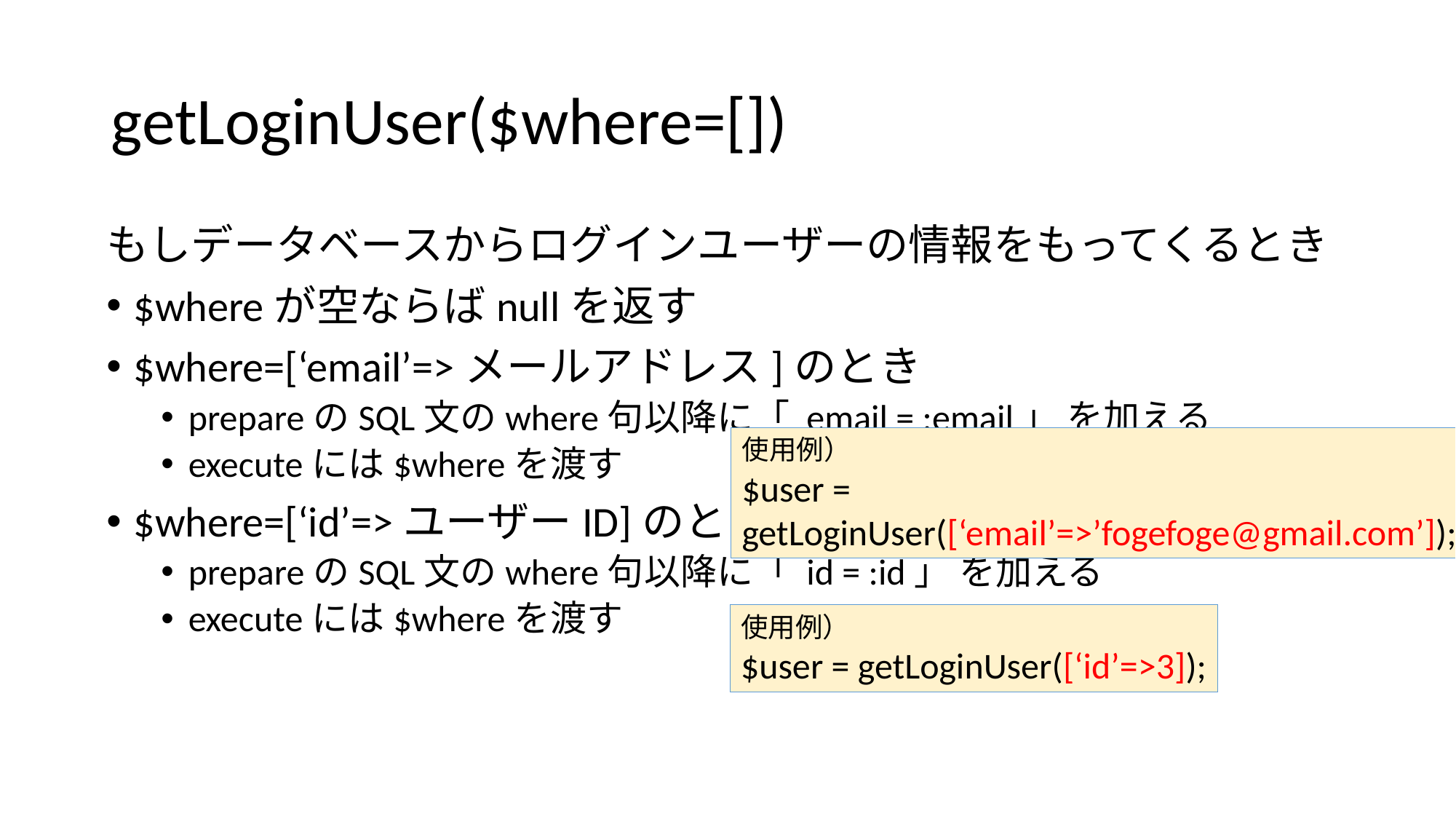

# getLoginUser($where=[])
もしデータベースからログインユーザーの情報をもってくるとき
$whereが空ならばnullを返す
$where=[‘email’=>メールアドレス]のとき
prepareのSQL文のwhere句以降に「 email = :email」 を加える
executeには$whereを渡す
$where=[‘id’=>ユーザーID]のとき
prepareのSQL文のwhere句以降に「 id = :id」 を加える
executeには$whereを渡す
使用例）
$user =
getLoginUser([‘email’=>’fogefoge@gmail.com’]);
使用例）
$user = getLoginUser([‘id’=>3]);